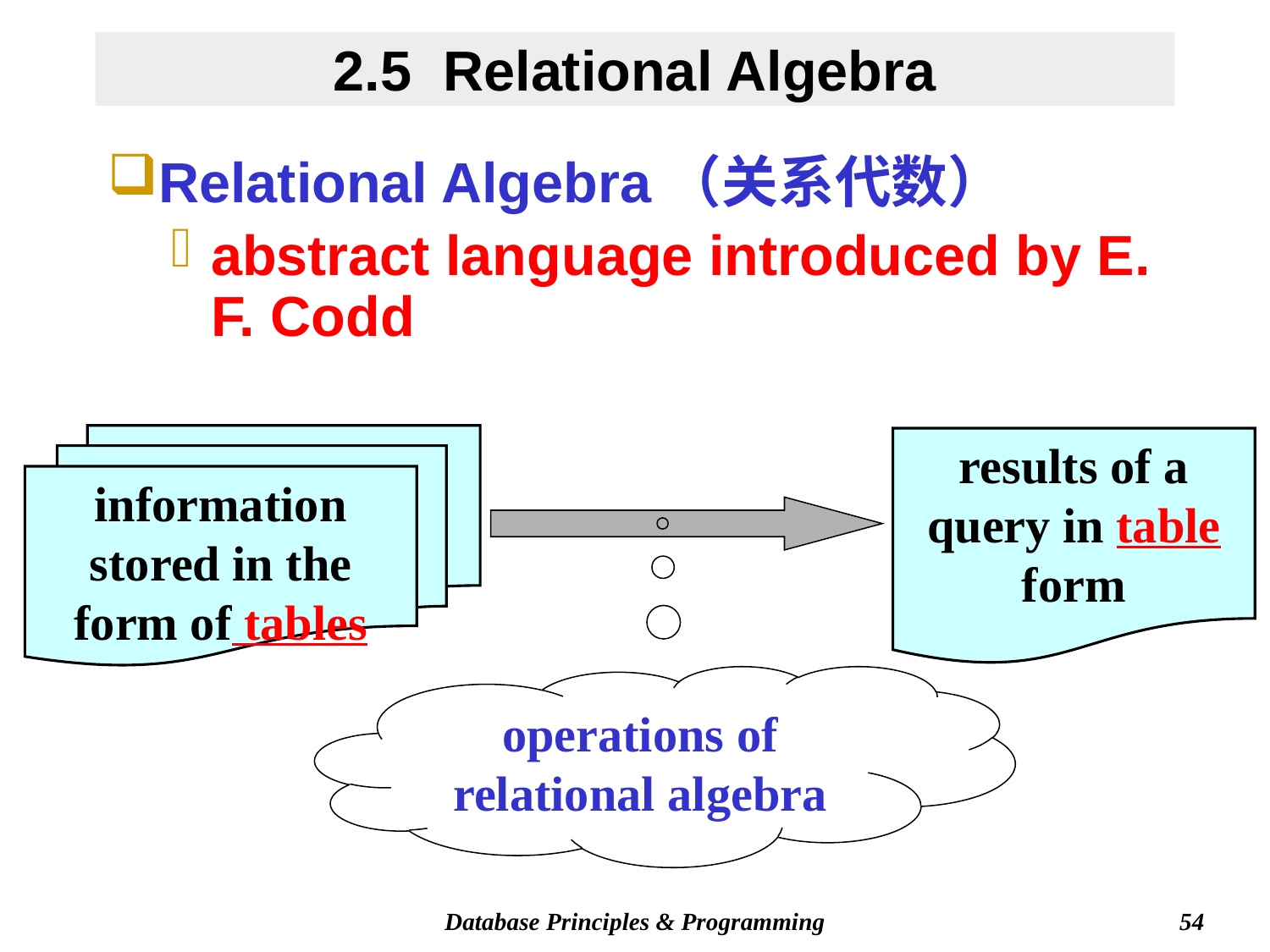

# 2.5  Relational Algebra
Relational Algebra（关系代数）
abstract language introduced by E. F. Codd
information stored in the form of tables
results of a query in table form

operations of relational algebra

Database Principles & Programming
54